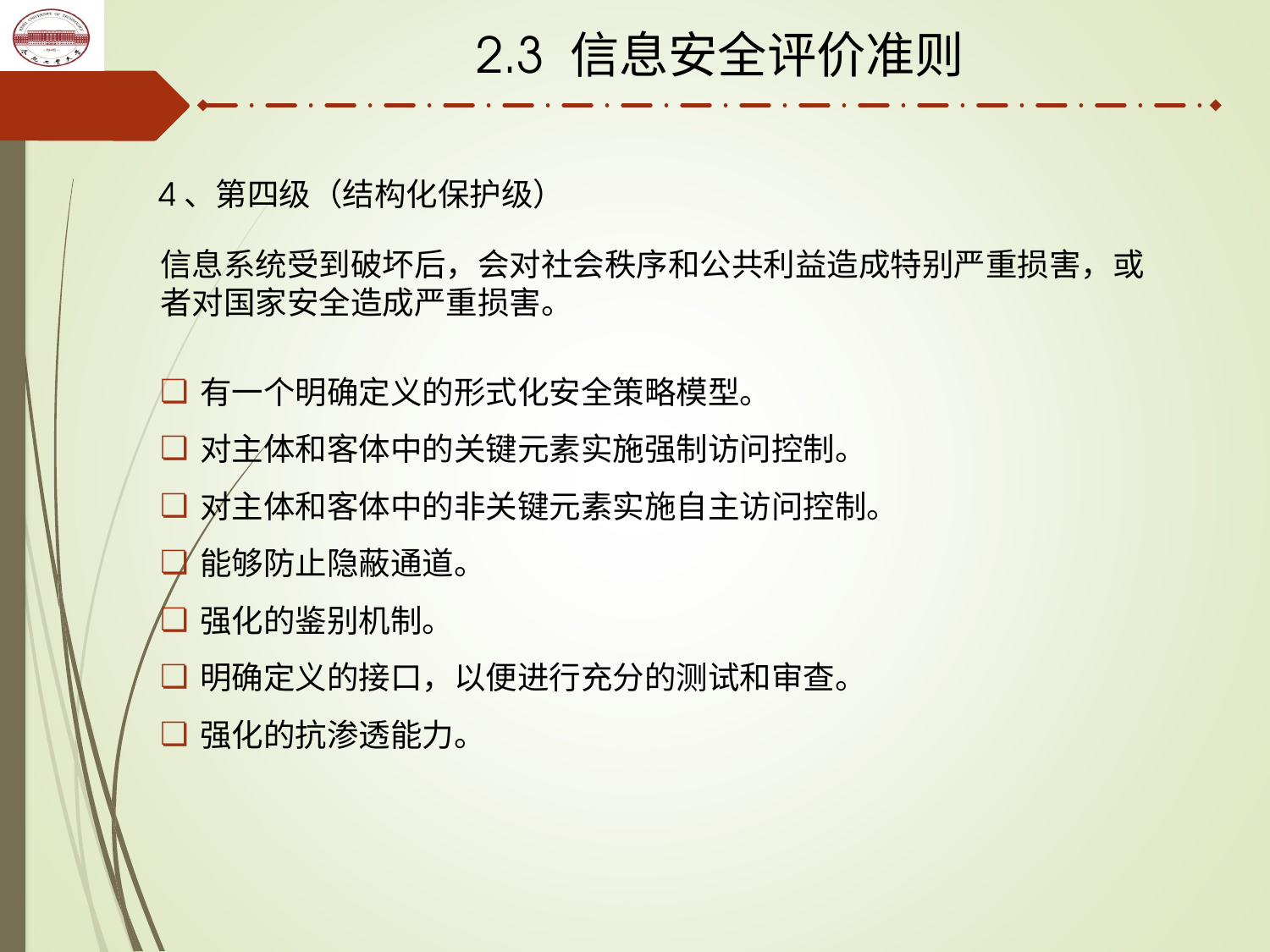

2.3 信息安全评价准则
4、第四级（结构化保护级）
信息系统受到破坏后，会对社会秩序和公共利益造成特别严重损害，或者对国家安全造成严重损害。
有一个明确定义的形式化安全策略模型。
对主体和客体中的关键元素实施强制访问控制。
对主体和客体中的非关键元素实施自主访问控制。
能够防止隐蔽通道。
强化的鉴别机制。
明确定义的接口，以便进行充分的测试和审查。
强化的抗渗透能力。